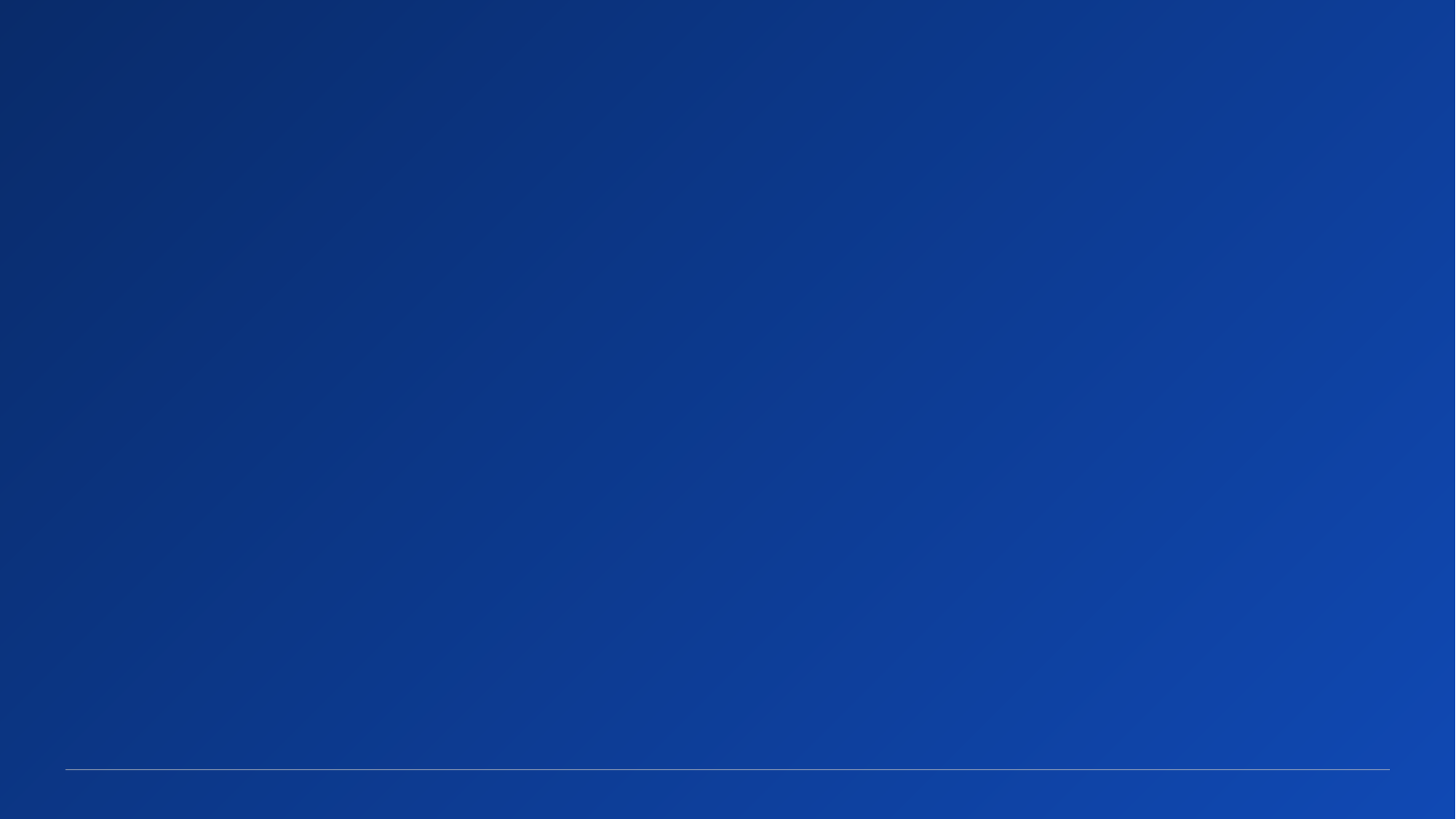

감사
합니다
PRESENTOR
KIM JIN MYEONG (TEAM 3)
PROJECT
POSCO AI Big Data Project
DATE
2020.05.11